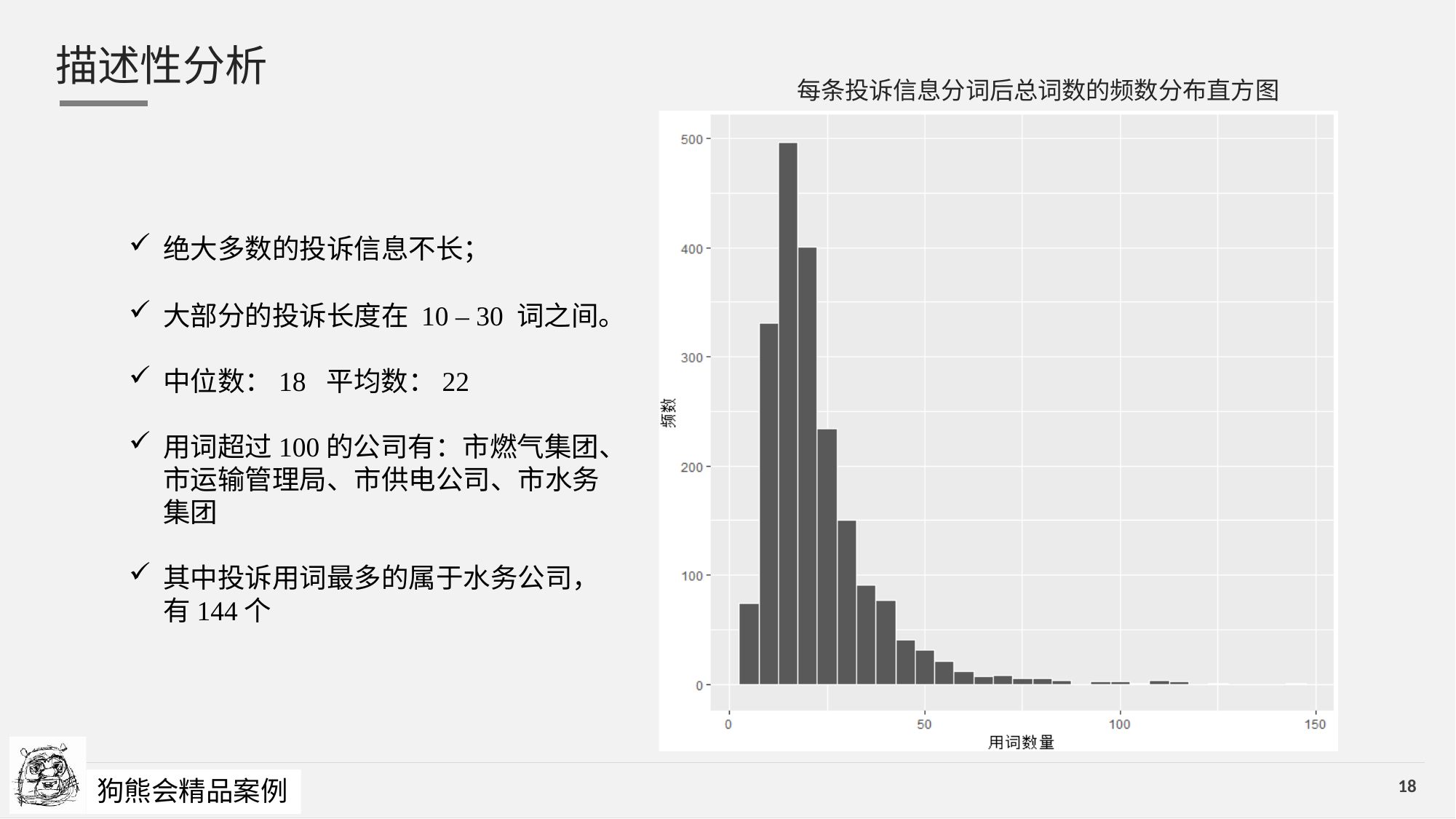

# 描述性分析
每条投诉信息分词后总词数的频数分布直方图

绝大多数的投诉信息不长；

大部分的投诉长度在 10 – 30 词之间。

中位数：18  平均数：22

用词超过100的公司有：市燃气集团、市运输管理局、市供电公司、市水务集团

其中投诉用词最多的属于水务公司，有144个

COMP

ANG LOGO OR NAME

狗熊会精品案例
18